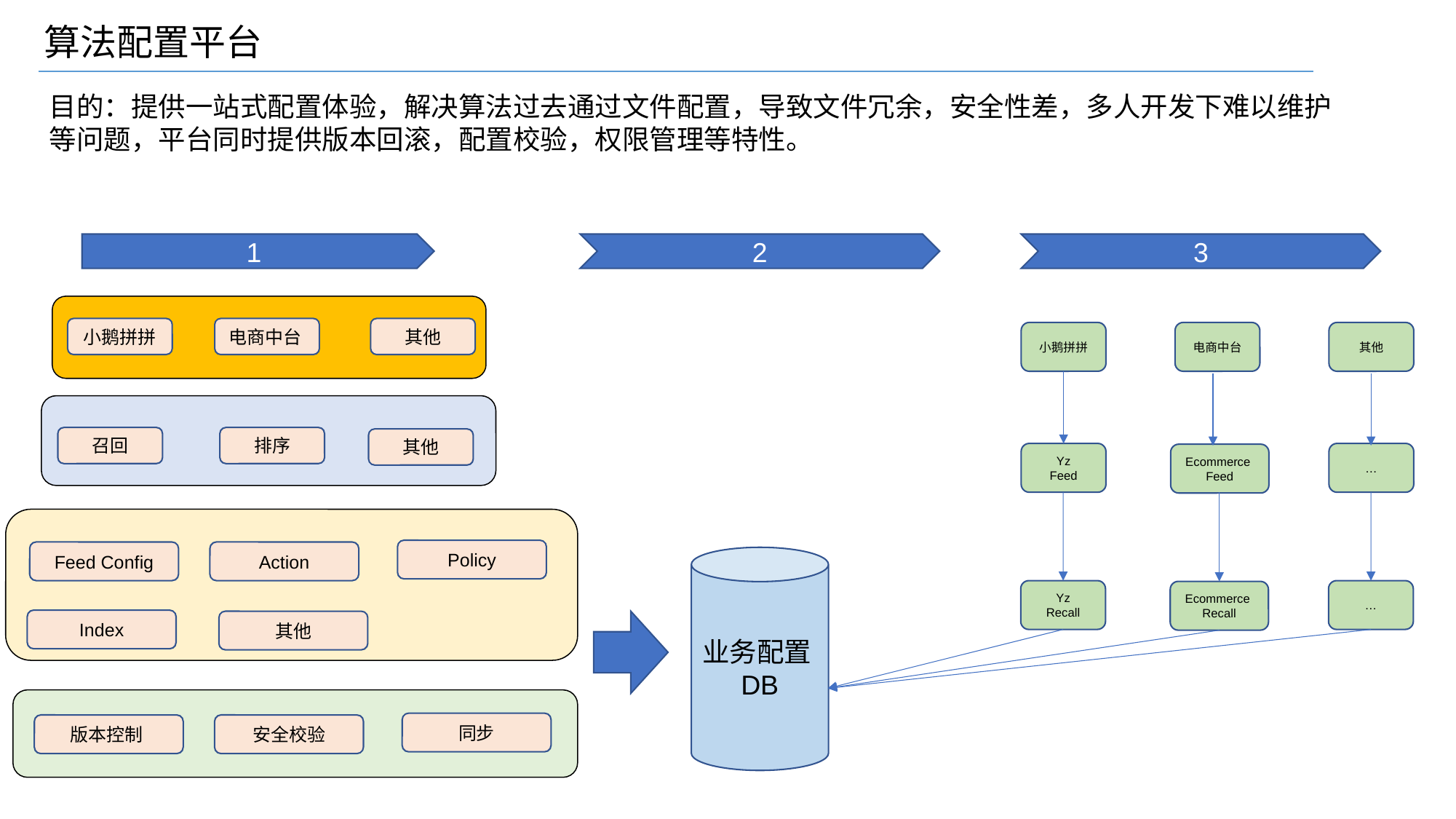

算法配置平台
目的：提供一站式配置体验，解决算法过去通过文件配置，导致文件冗余，安全性差，多人开发下难以维护等问题，平台同时提供版本回滚，配置校验，权限管理等特性。

1
2
3

小鹅拼拼
电商中台
其他
其他
电商中台
小鹅拼拼

召回
排序
其他
…
Yz
Feed
Ecommerce
Feed

Policy
Feed Config
Action
业务配置DB
…
Yz
Recall
Ecommerce
Recall
Index
其他

同步
版本控制
安全校验